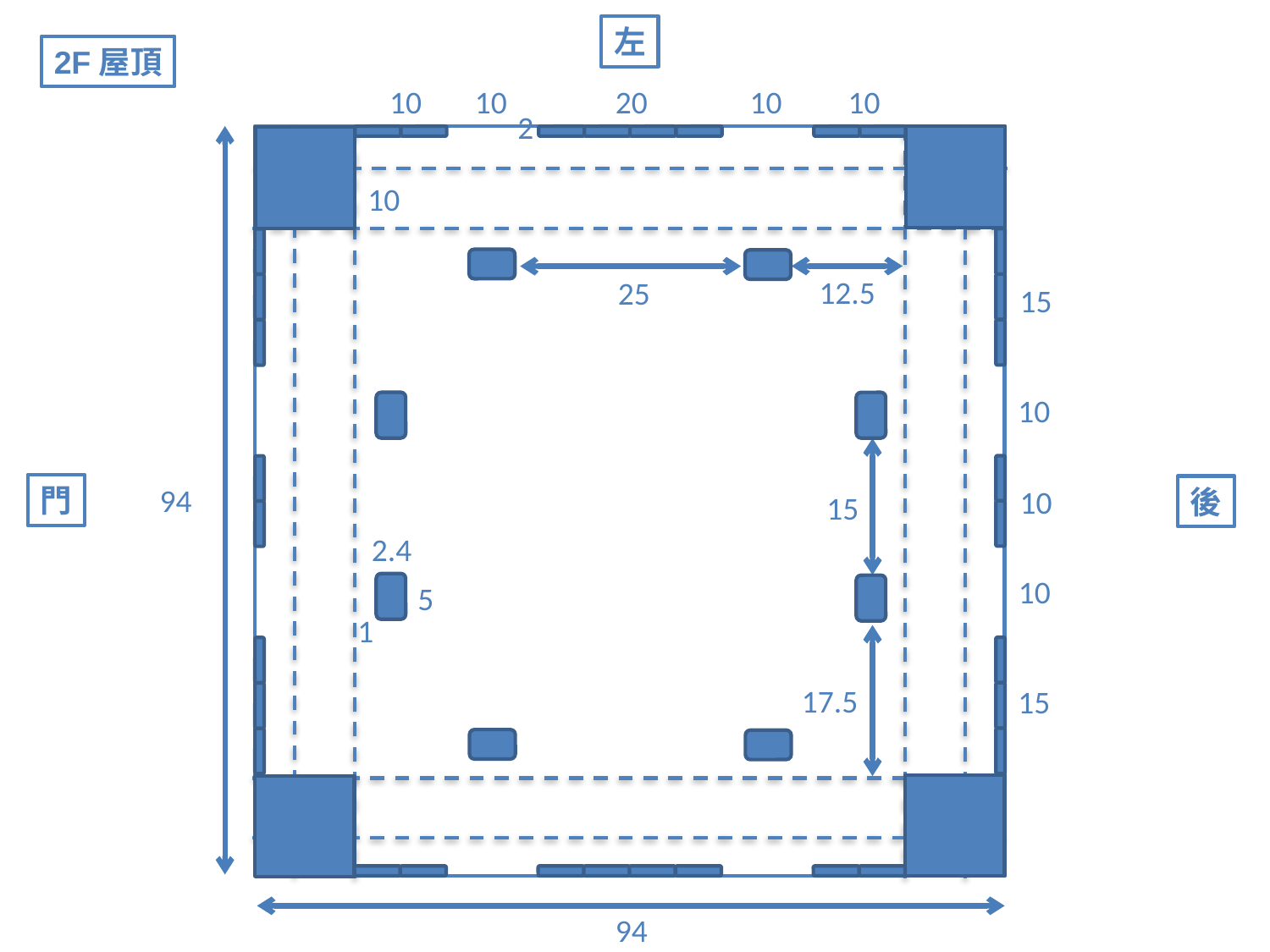

左
2F屋頂
10
10
20
10
10
2

10
12.5
25
15
10

94
10
15

2.4
10
5
1
17.5
15

94

門
後